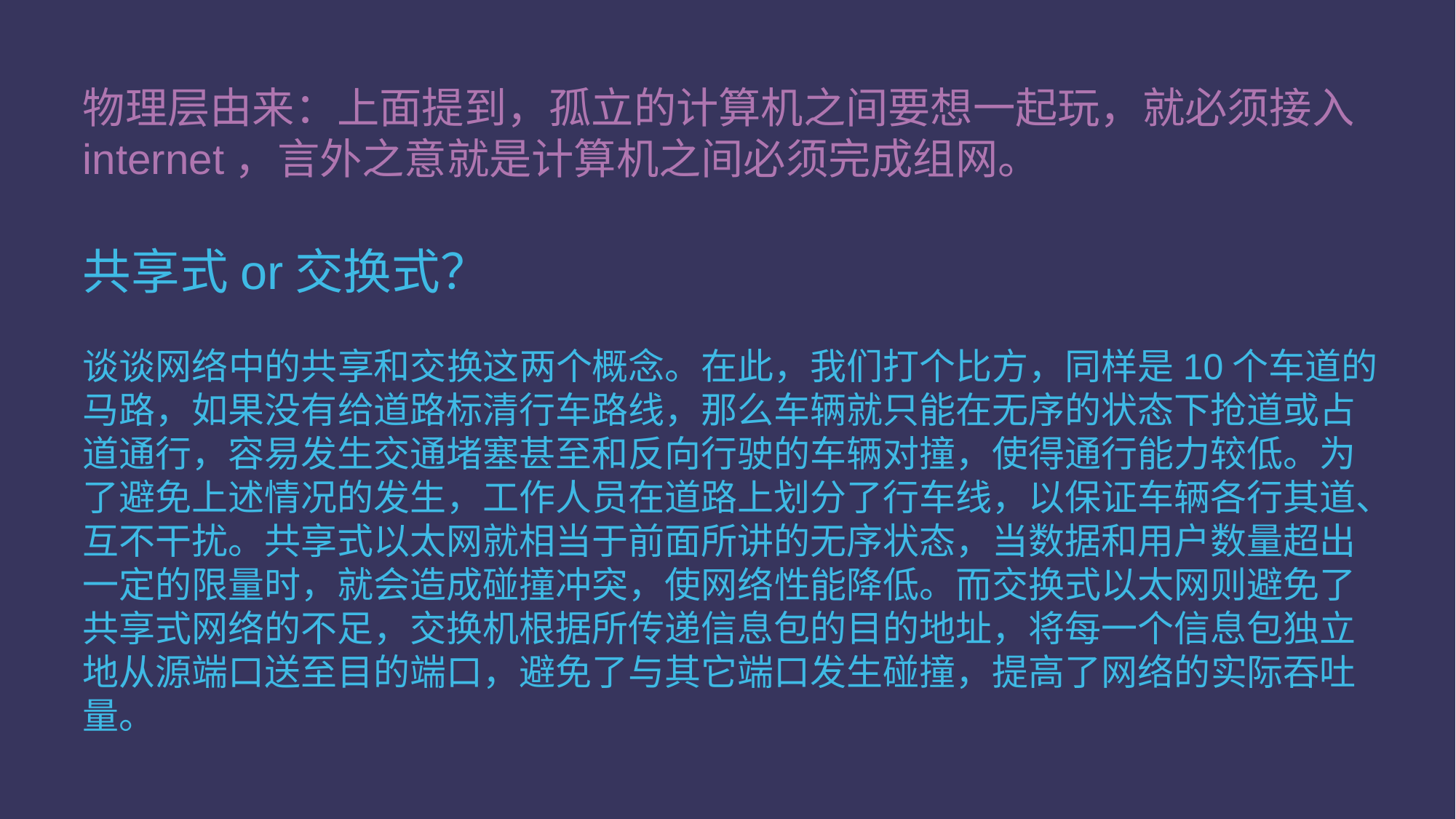

物理层由来：上面提到，孤立的计算机之间要想一起玩，就必须接入internet，言外之意就是计算机之间必须完成组网。

共享式or交换式？

谈谈网络中的共享和交换这两个概念。在此，我们打个比方，同样是10个车道的马路，如果没有给道路标清行车路线，那么车辆就只能在无序的状态下抢道或占道通行，容易发生交通堵塞甚至和反向行驶的车辆对撞，使得通行能力较低。为了避免上述情况的发生，工作人员在道路上划分了行车线，以保证车辆各行其道、互不干扰。共享式以太网就相当于前面所讲的无序状态，当数据和用户数量超出一定的限量时，就会造成碰撞冲突，使网络性能降低。而交换式以太网则避免了共享式网络的不足，交换机根据所传递信息包的目的地址，将每一个信息包独立地从源端口送至目的端口，避免了与其它端口发生碰撞，提高了网络的实际吞吐量。